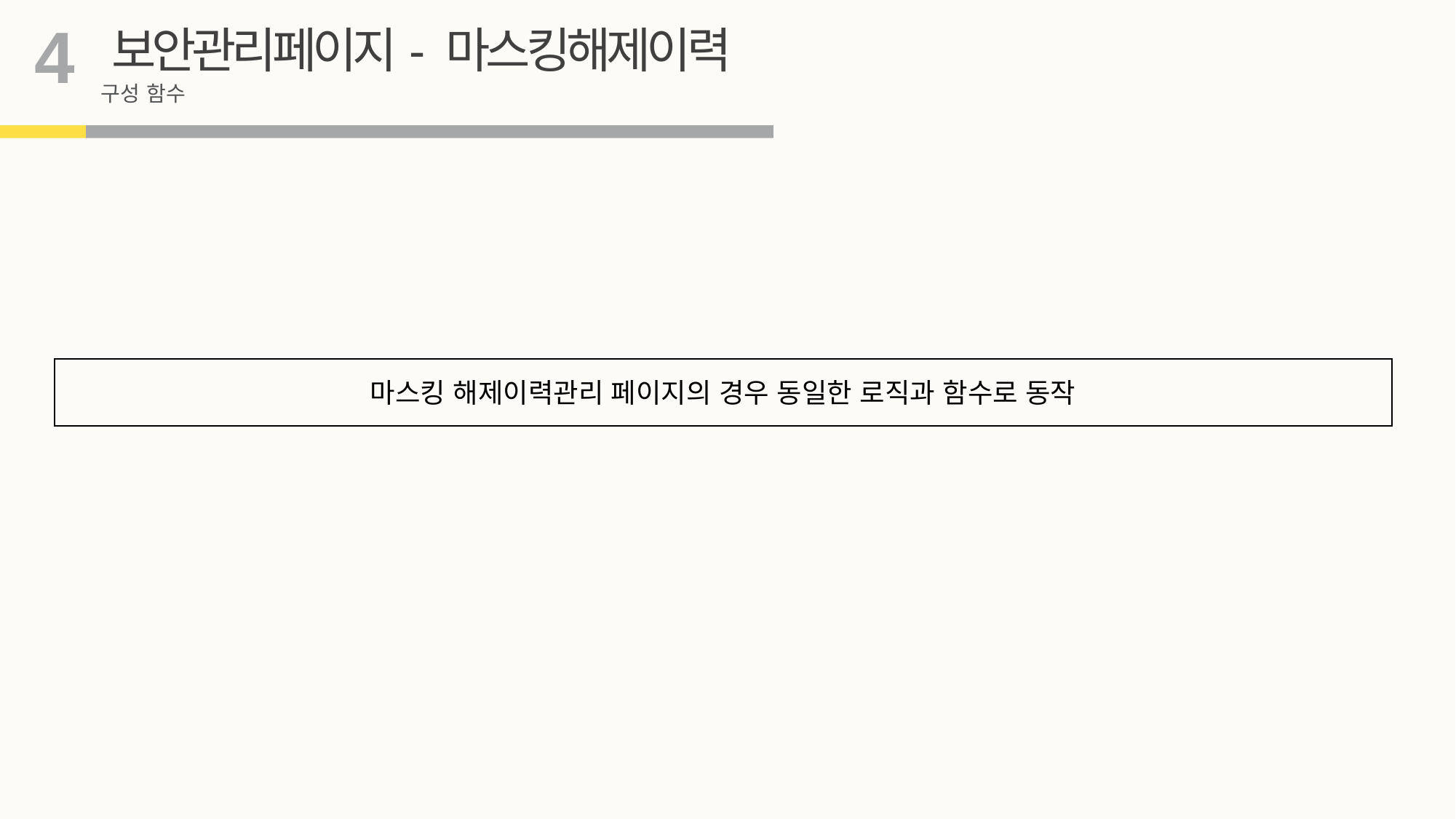

4
보안관리페이지- 마스킹해제이력

구성 함수

마스킹 해제이력관리 페이지의 경우 동일한 로직과 함수로 동작